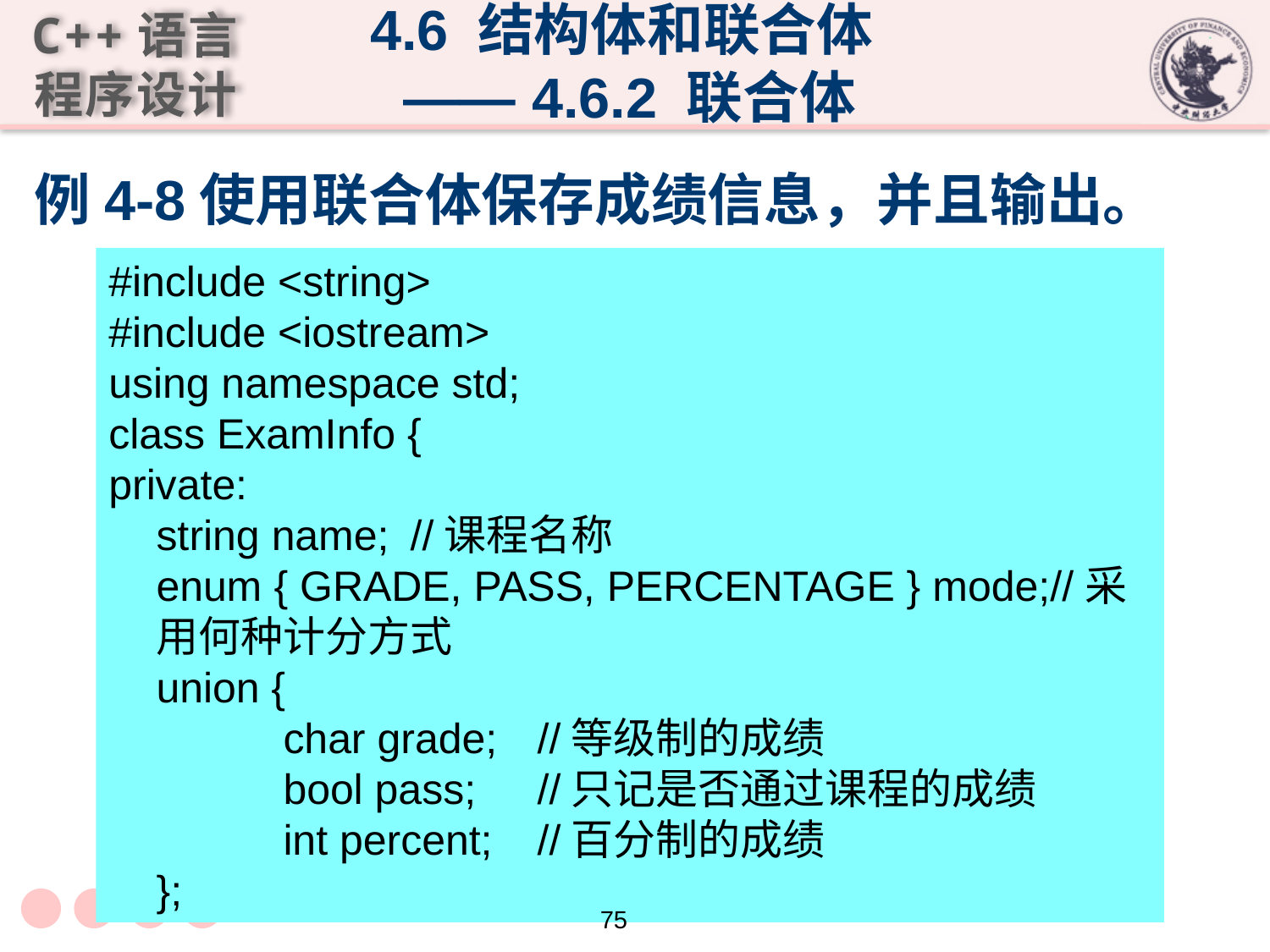

4.6 结构体和联合体
 —— 4.6.2 联合体
# 例4-8使用联合体保存成绩信息，并且输出。
#include <string>
#include <iostream>
using namespace std;
class ExamInfo {
private:
	string name;	//课程名称
	enum { GRADE, PASS, PERCENTAGE } mode;//采用何种计分方式
	union {
		char grade;	//等级制的成绩
		bool pass;	//只记是否通过课程的成绩
		int percent;	//百分制的成绩
	};
75